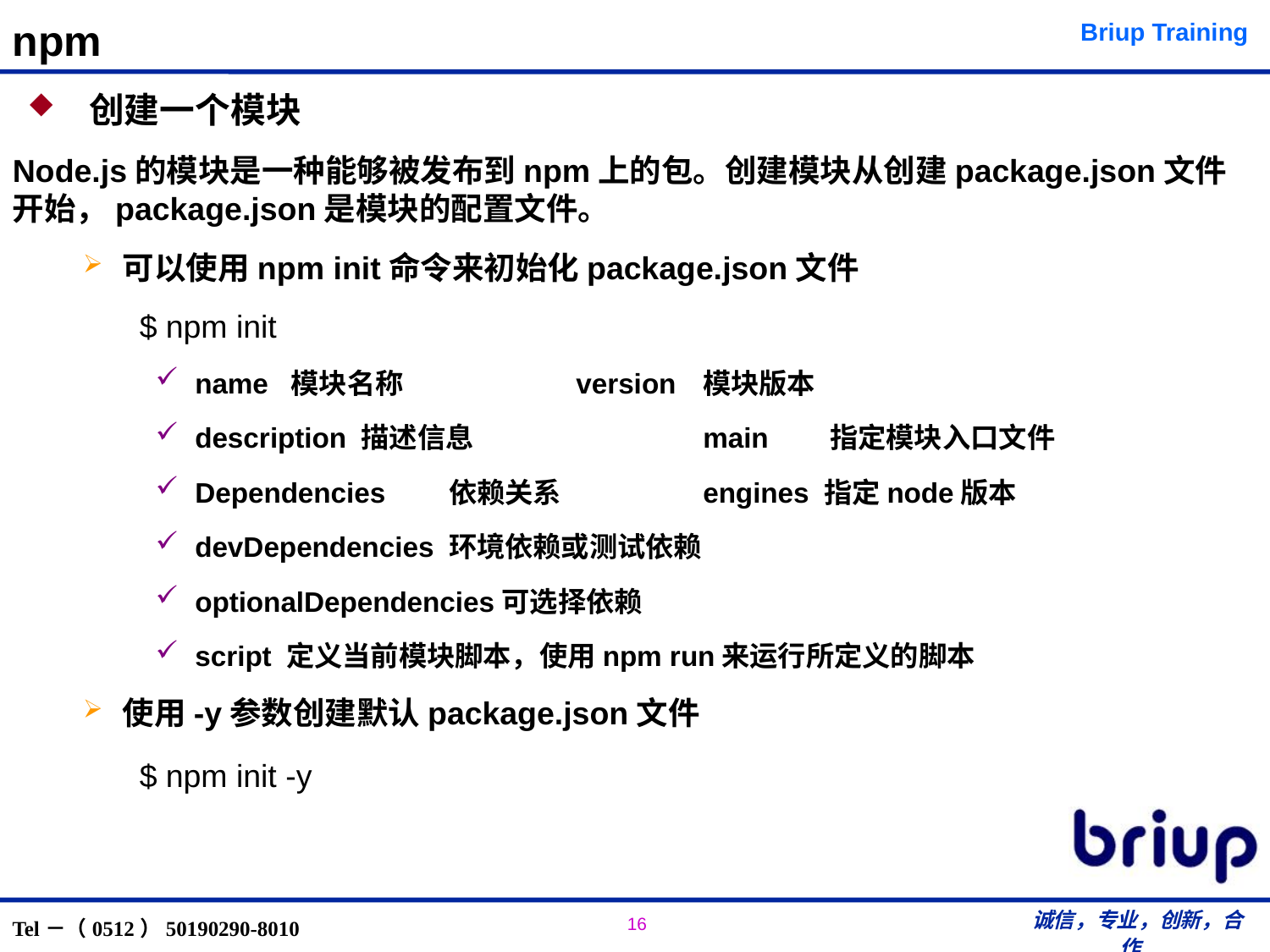

# npm
 创建一个模块
Node.js的模块是一种能够被发布到npm上的包。创建模块从创建package.json文件开始，package.json是模块的配置文件。
可以使用npm init命令来初始化package.json文件
	$ npm init
name  模块名称		version 	模块版本
description 描述信息		main	指定模块入口文件
Dependencies	依赖关系		engines 指定node版本
devDependencies 环境依赖或测试依赖
optionalDependencies可选择依赖
script 定义当前模块脚本，使用npm run来运行所定义的脚本
使用-y参数创建默认package.json文件
	$ npm init -y